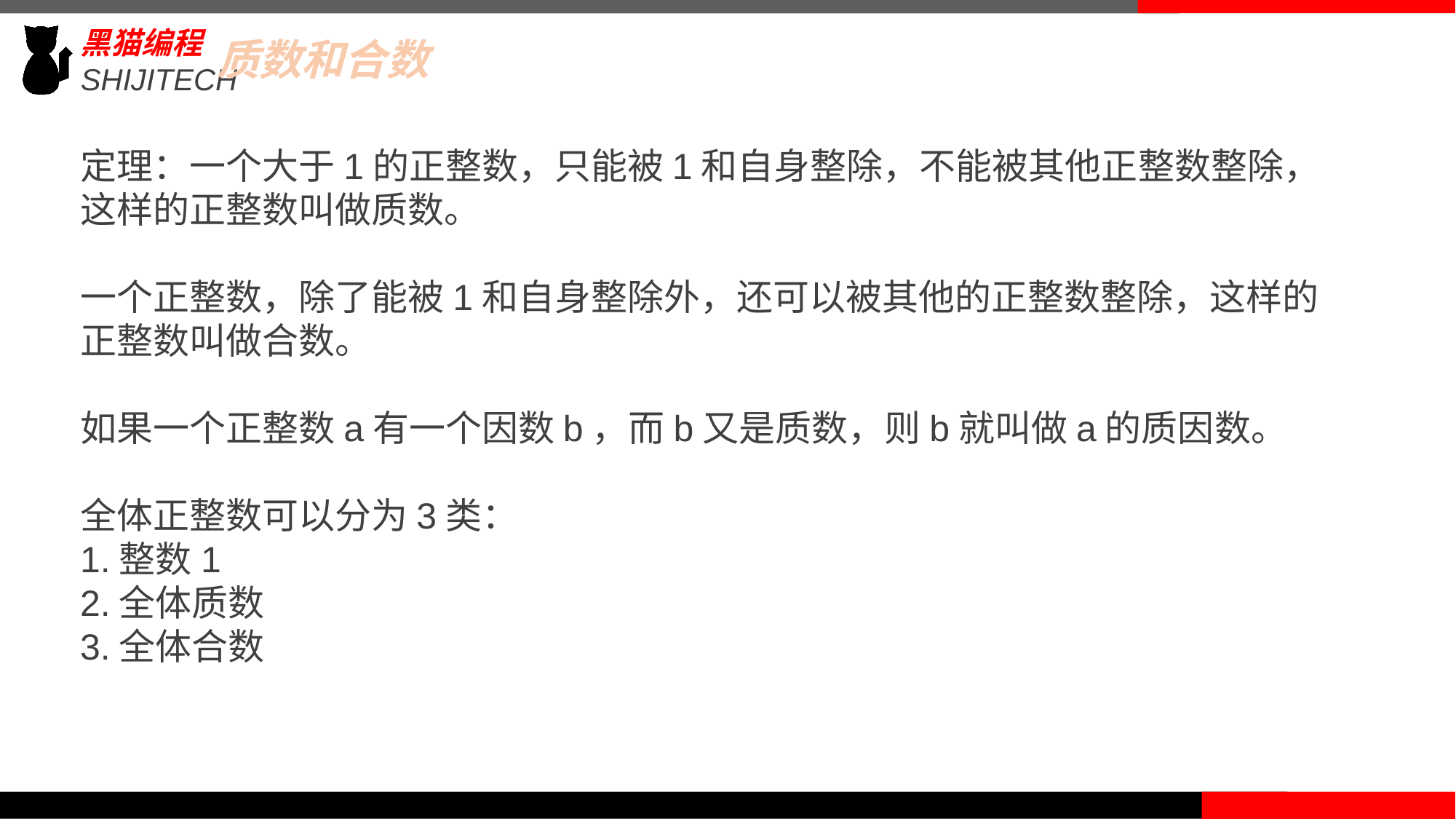

质数和合数
定理：一个大于1的正整数，只能被1和自身整除，不能被其他正整数整除，
这样的正整数叫做质数。

一个正整数，除了能被1和自身整除外，还可以被其他的正整数整除，这样的正整数叫做合数。

如果一个正整数a有一个因数b，而b又是质数，则b就叫做a的质因数。

全体正整数可以分为3类：
1.整数1
2.全体质数
3.全体合数